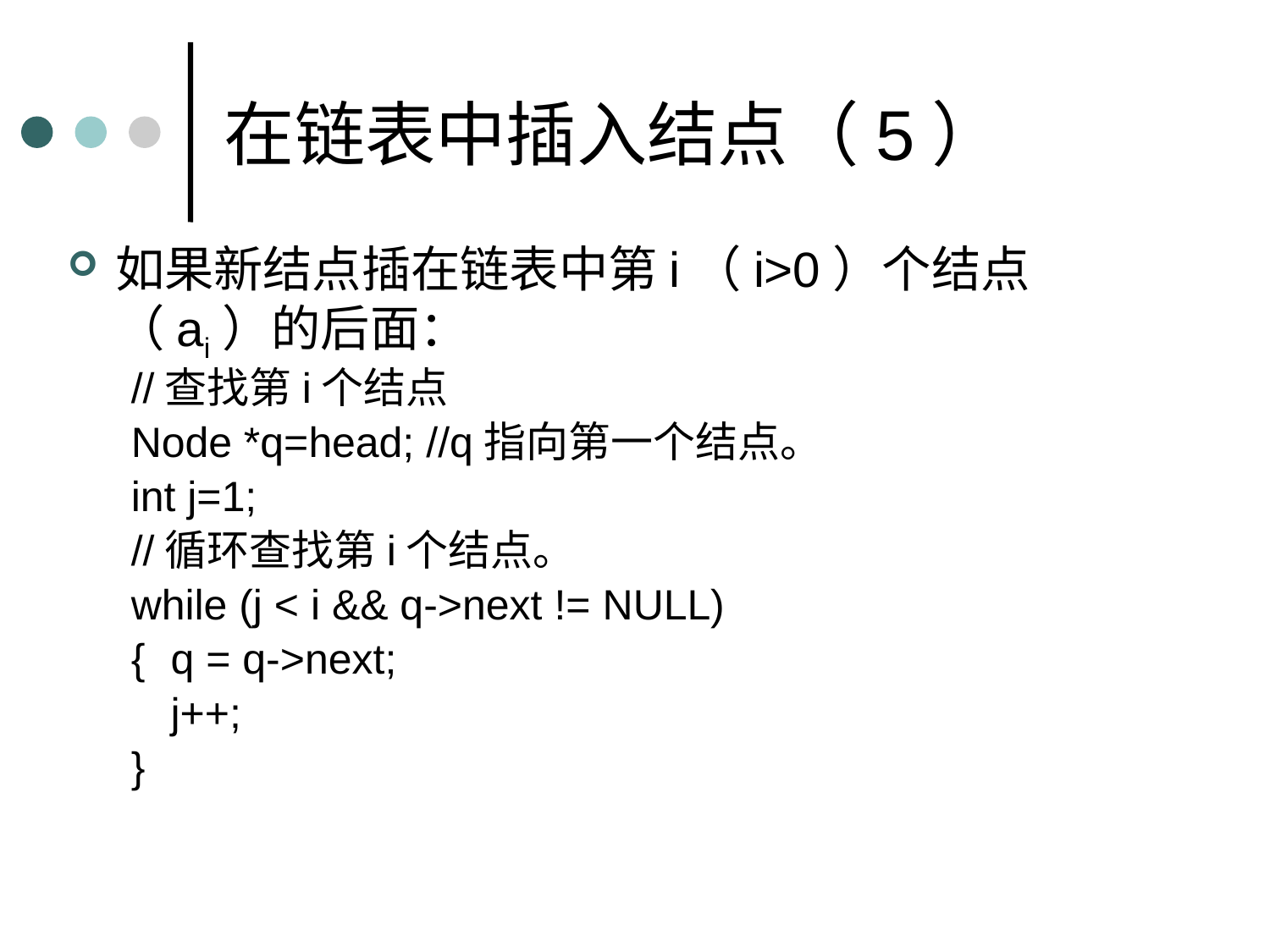

在链表中插入结点（5）
如果新结点插在链表中第i（i>0）个结点（ai）的后面：
//查找第i个结点
Node *q=head; //q指向第一个结点。
int j=1;
//循环查找第i个结点。
while (j < i && q->next != NULL)
{	q = q->next;
	j++;
}